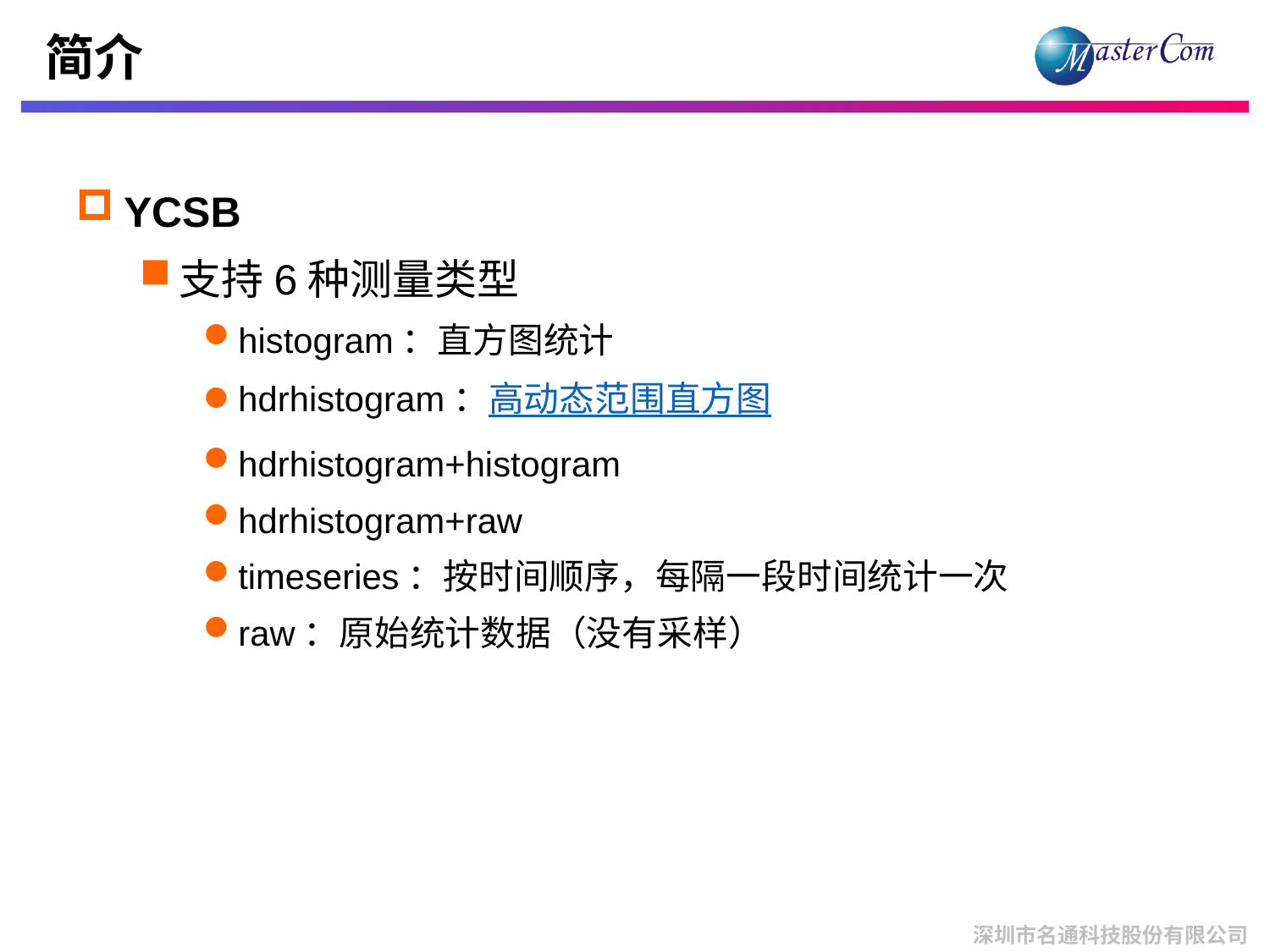

# 简介
YCSB
支持6种测量类型
histogram：直方图统计
hdrhistogram：高动态范围直方图
hdrhistogram+histogram
hdrhistogram+raw
timeseries：按时间顺序，每隔一段时间统计一次
raw：原始统计数据（没有采样）